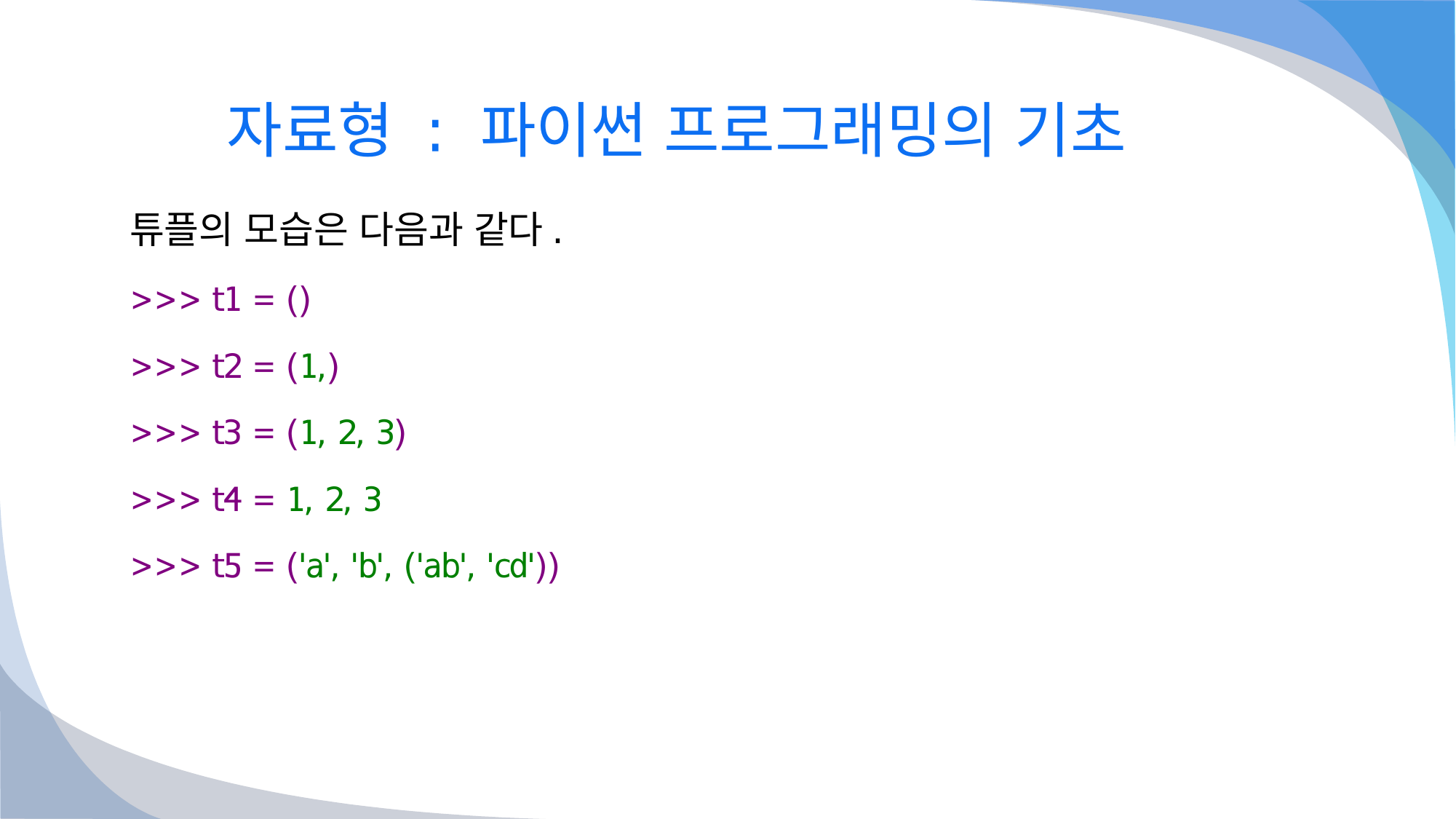

# 자료형 : 파이썬 프로그래밍의 기초
튜플의 모습은 다음과 같다.
>>> t1 = ()
>>> t2 = (1,)
>>> t3 = (1, 2, 3)
>>> t4 = 1, 2, 3
>>> t5 = ('a', 'b', ('ab', 'cd'))